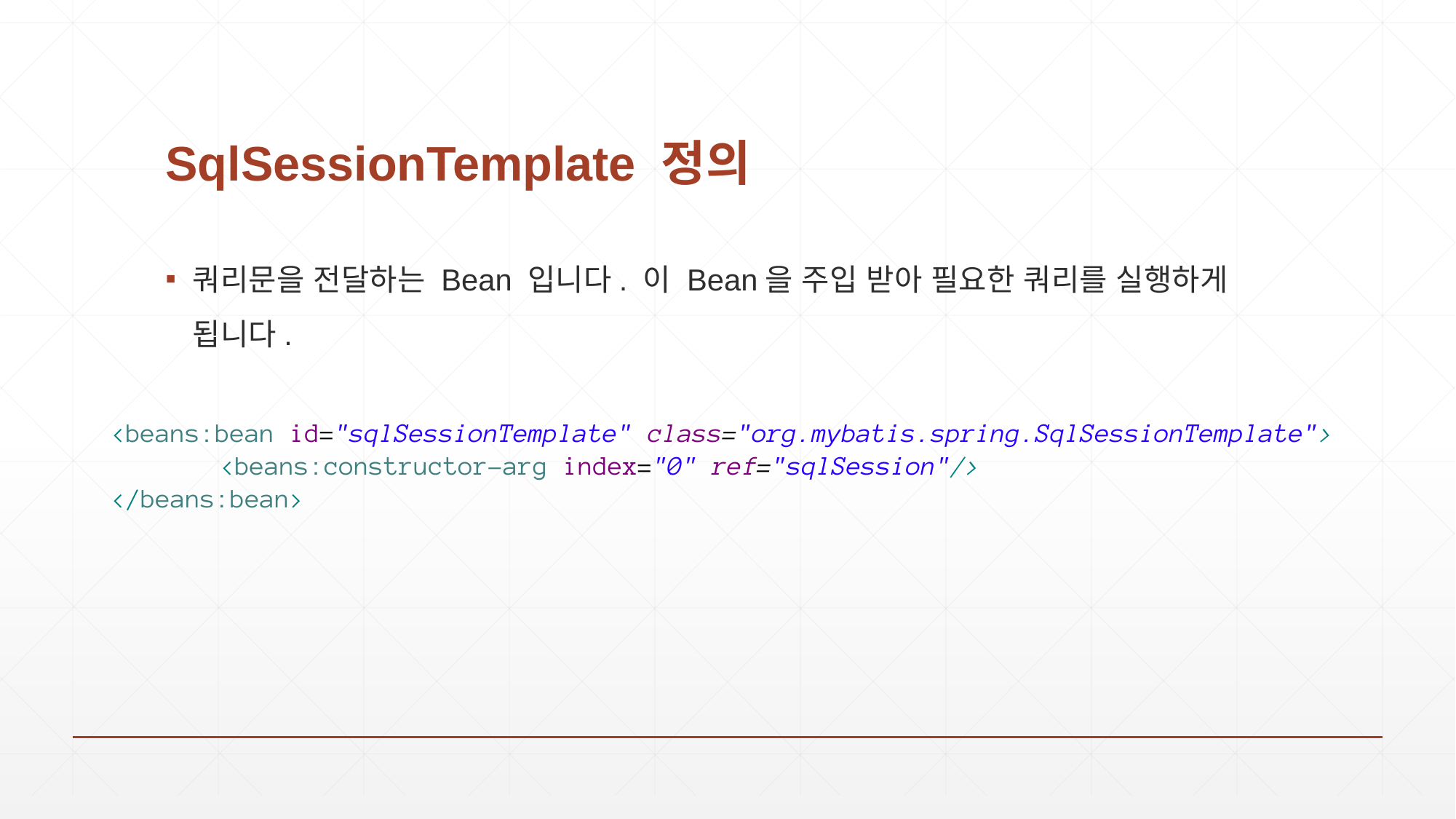

# SqlSessionTemplate 정의
쿼리문을 전달하는 Bean 입니다. 이 Bean을 주입 받아 필요한 쿼리를 실행하게 됩니다.
<beans:bean id="sqlSessionTemplate" class="org.mybatis.spring.SqlSessionTemplate">
	<beans:constructor-arg index="0" ref="sqlSession"/>
</beans:bean>